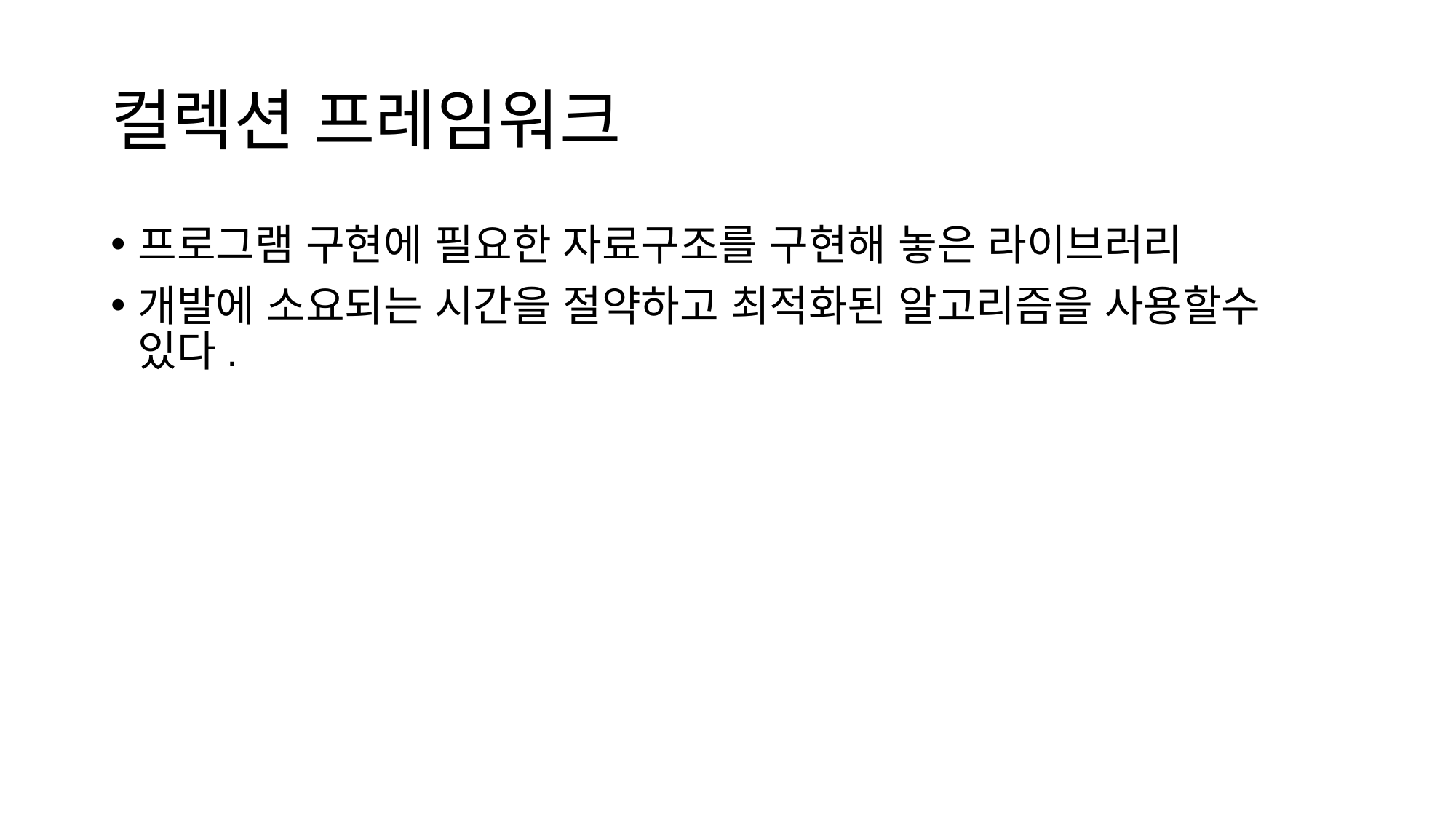

# 컬렉션 프레임워크
프로그램 구현에 필요한 자료구조를 구현해 놓은 라이브러리
개발에 소요되는 시간을 절약하고 최적화된 알고리즘을 사용할수 있다.